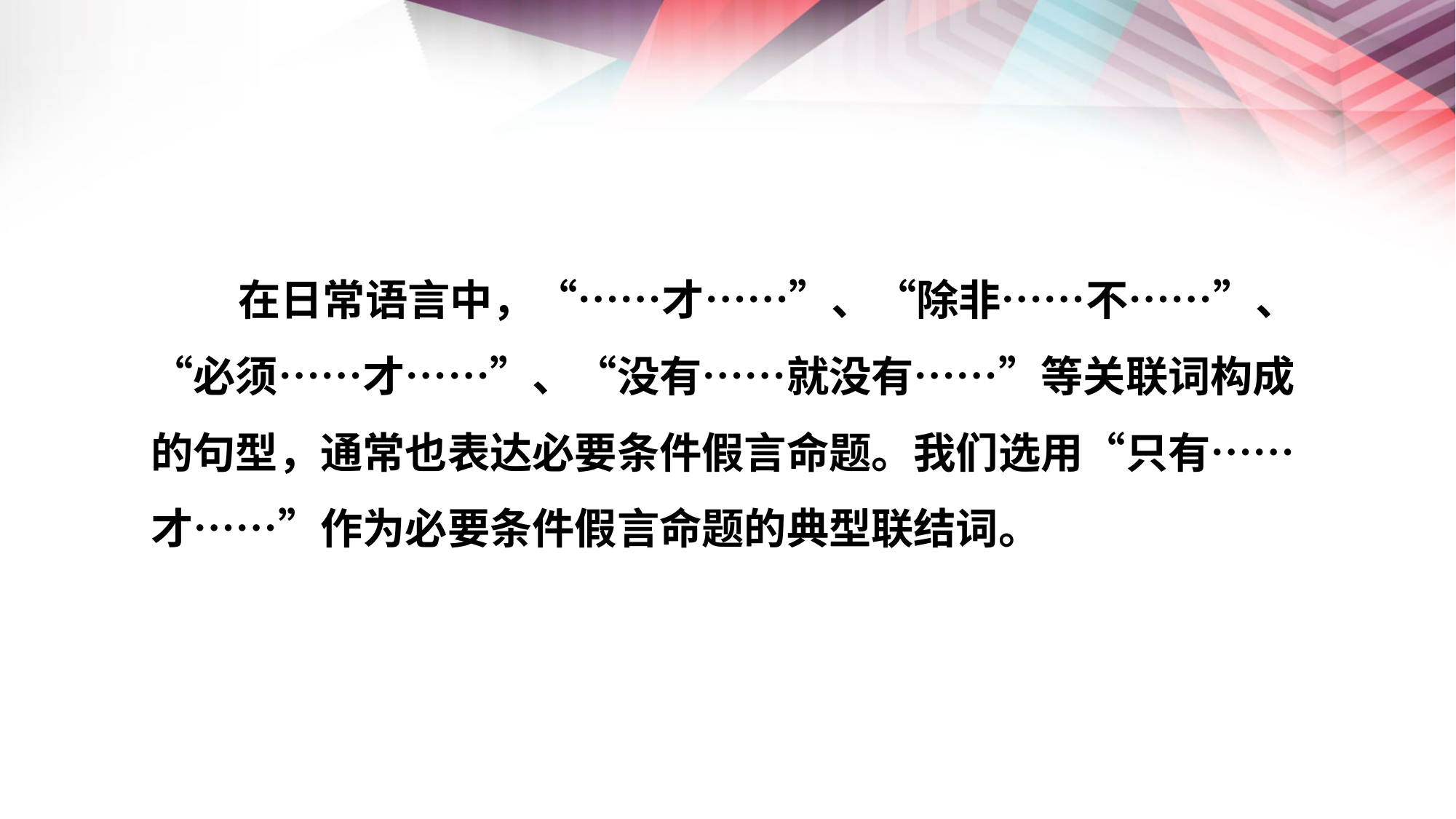

在日常语言中，“……才……”、“除非……不……”、“必须……才……”、“没有……就没有……”等关联词构成的句型，通常也表达必要条件假言命题。我们选用“只有……才……”作为必要条件假言命题的典型联结词。